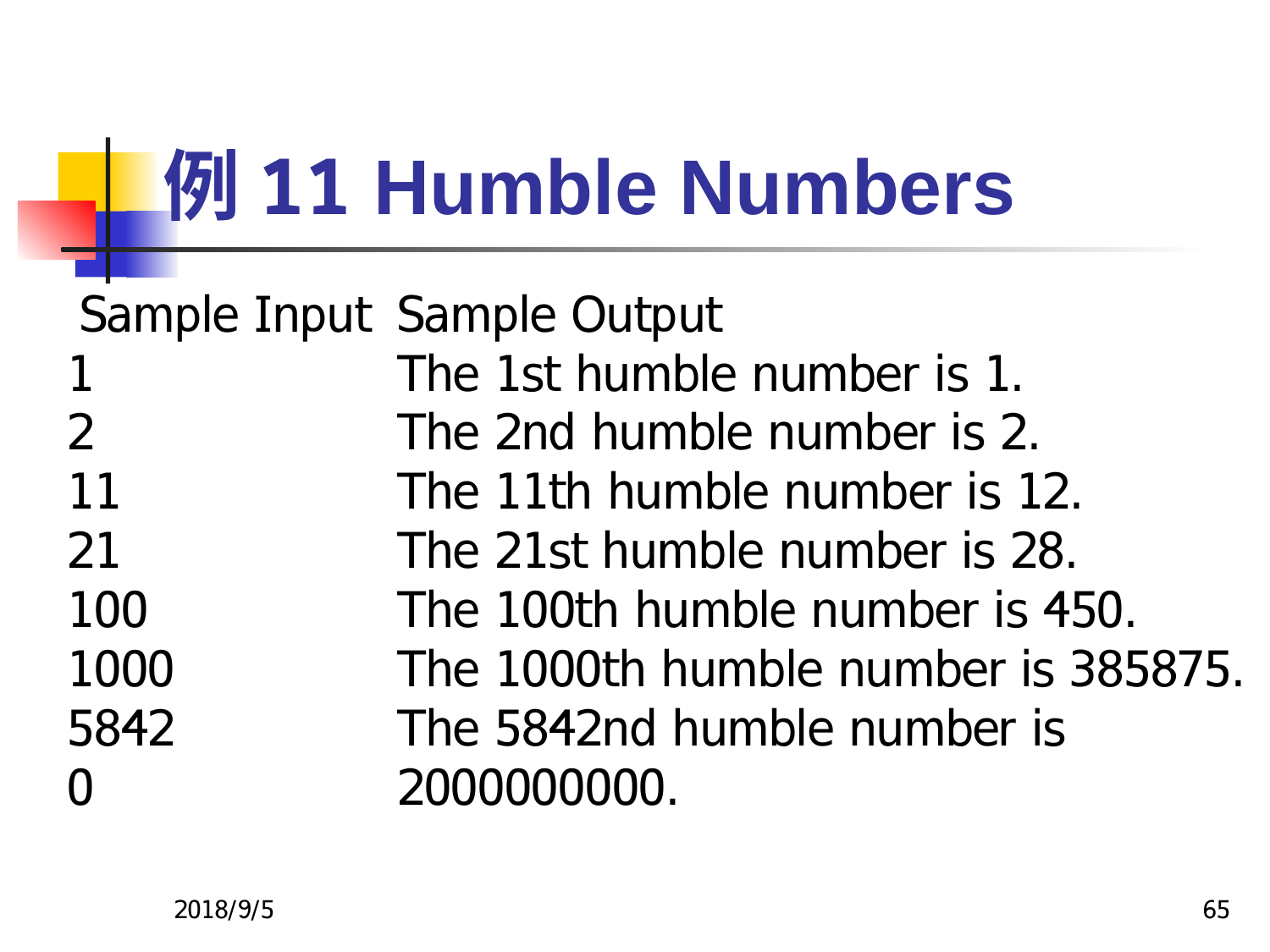

例11 Humble Numbers

 Sample Input
1
2
11
21
100
1000
5842
0
Sample Output
The 1st humble number is 1.
The 2nd humble number is 2.
The 11th humble number is 12.
The 21st humble number is 28.
The 100th humble number is 450.
The 1000th humble number is 385875.
The 5842nd humble number is 2000000000.
2018/9/5
65